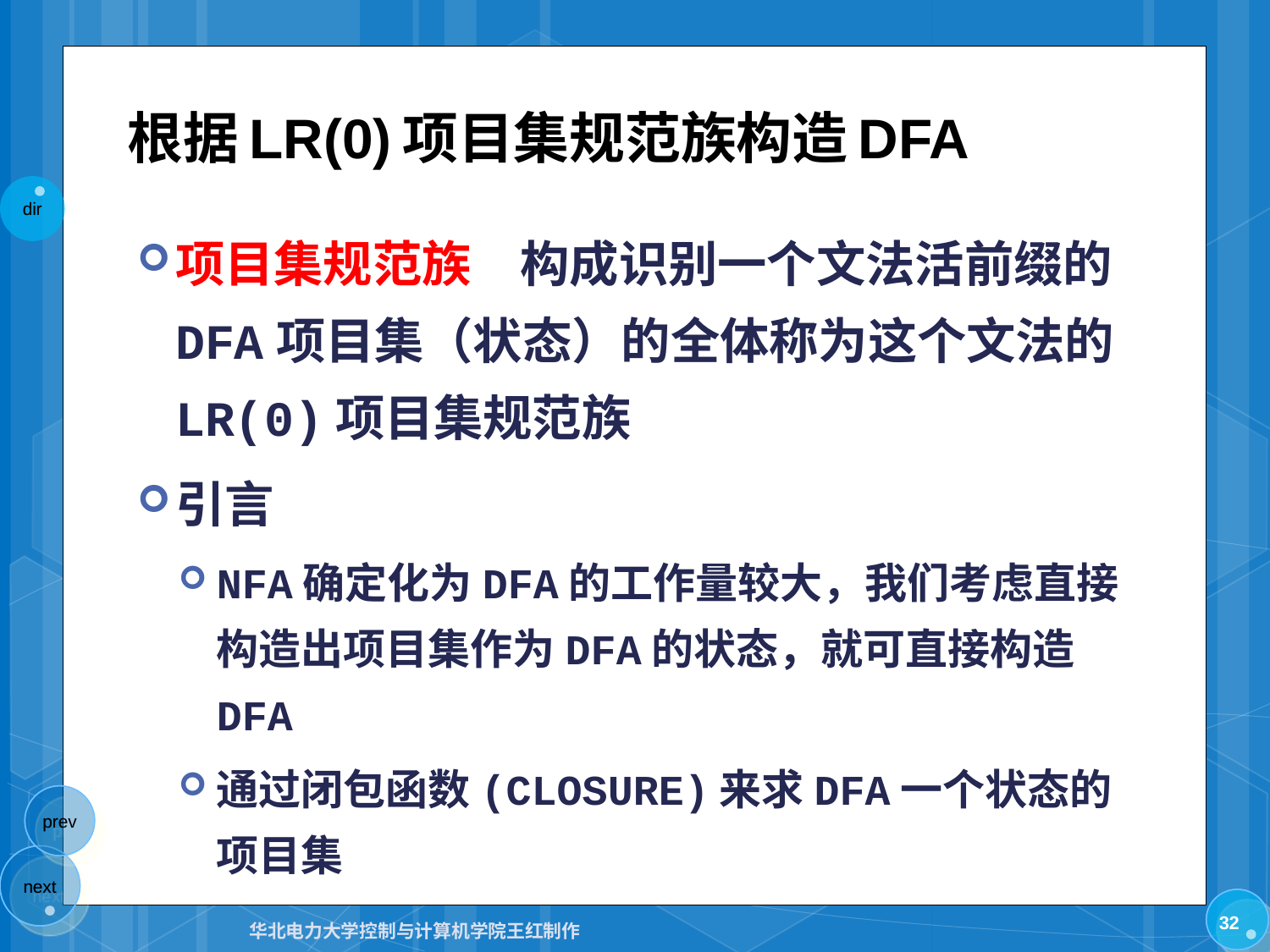

# 根据LR(0)项目集规范族构造DFA
项目集规范族　构成识别一个文法活前缀的DFA项目集（状态）的全体称为这个文法的LR(0)项目集规范族
引言
NFA确定化为DFA的工作量较大，我们考虑直接构造出项目集作为DFA的状态，就可直接构造DFA
通过闭包函数(CLOSURE)来求DFA一个状态的项目集
32
华北电力大学控制与计算机学院王红制作